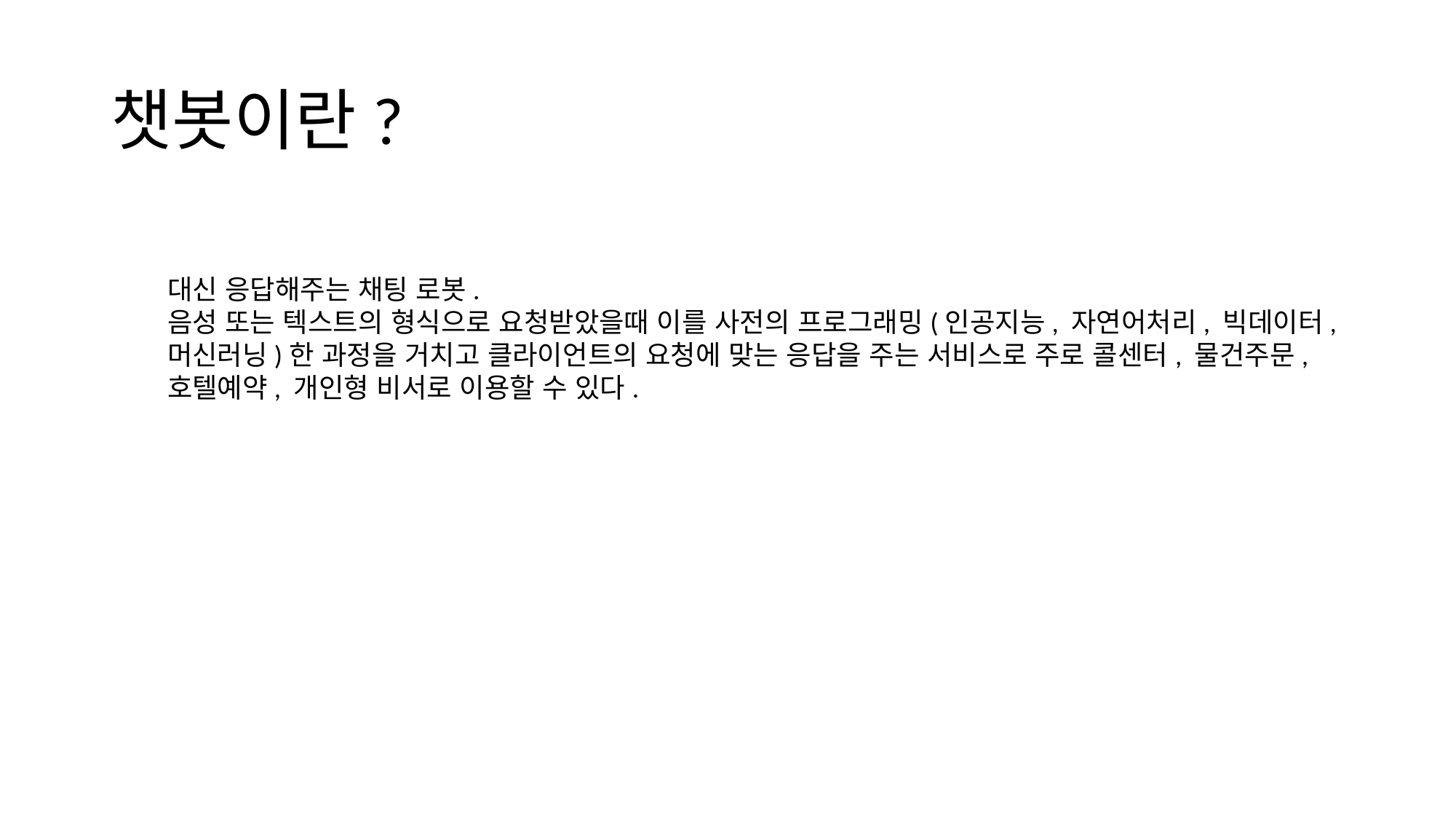

# 챗봇이란?
대신 응답해주는 채팅 로봇.
음성 또는 텍스트의 형식으로 요청받았을때 이를 사전의 프로그래밍(인공지능, 자연어처리, 빅데이터,
머신러닝)한 과정을 거치고 클라이언트의 요청에 맞는 응답을 주는 서비스로 주로 콜센터, 물건주문,
호텔예약, 개인형 비서로 이용할 수 있다.